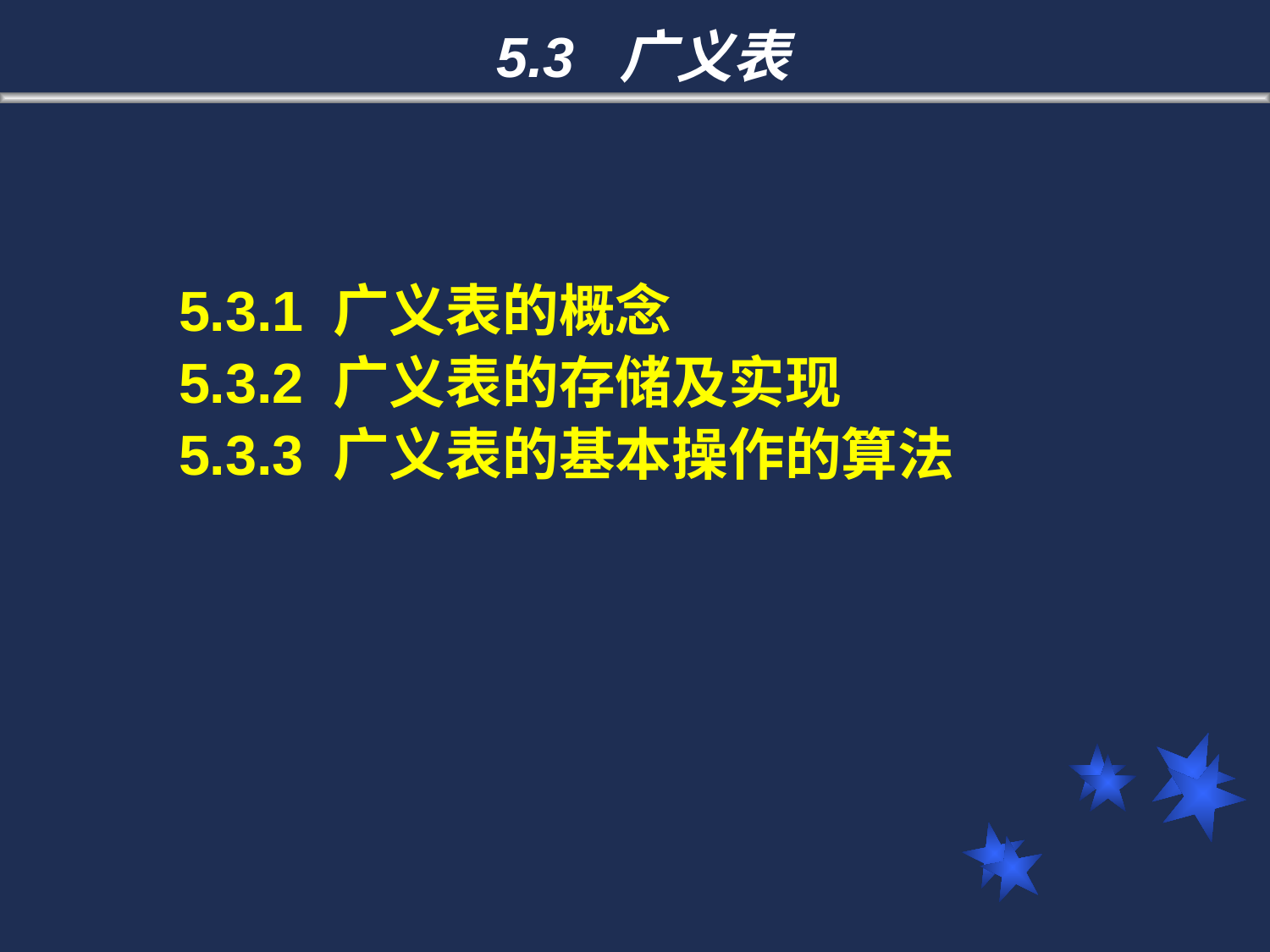

# 5.3  广义表
5.3.1 广义表的概念
5.3.2 广义表的存储及实现
5.3.3 广义表的基本操作的算法